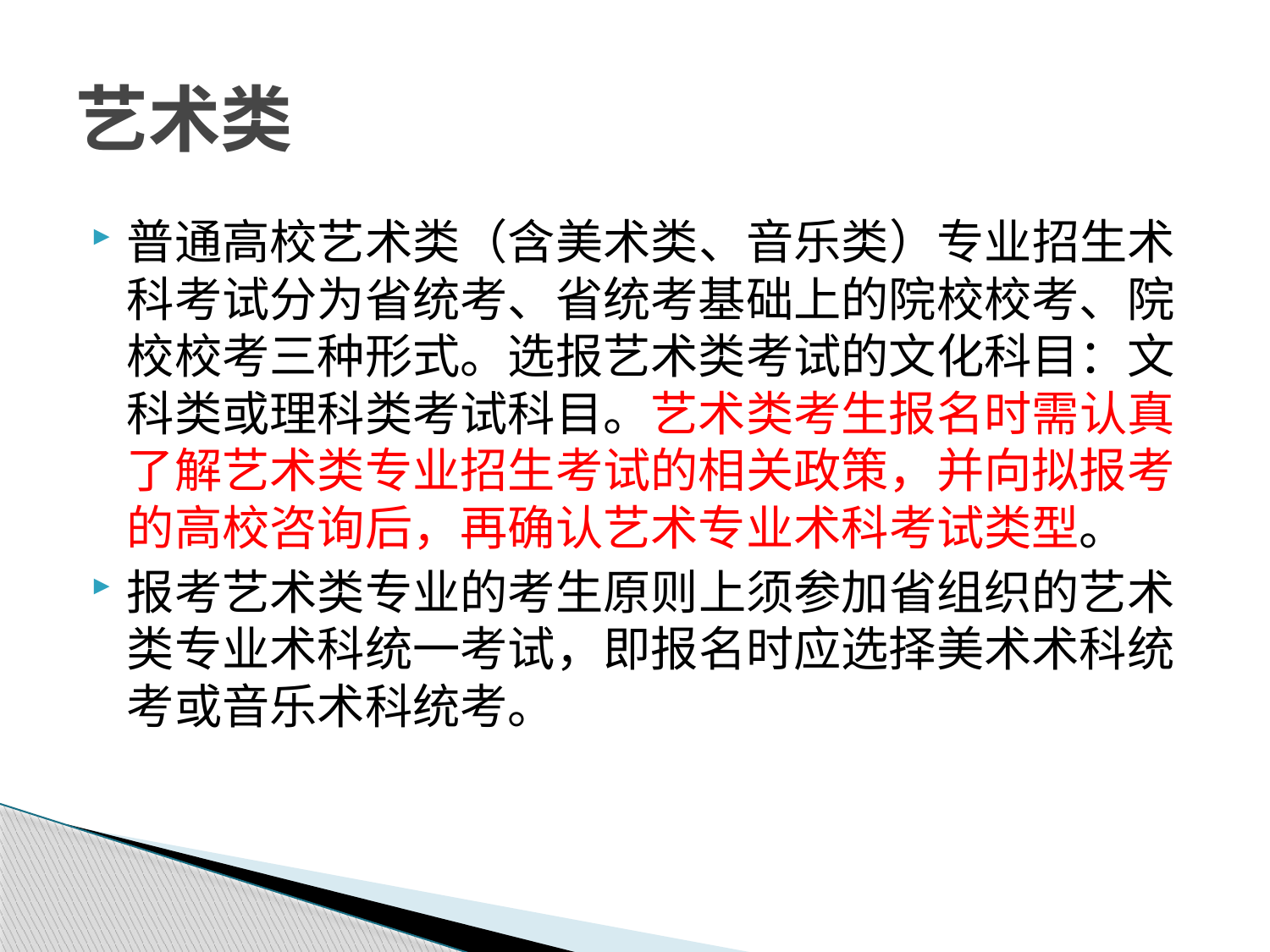

# 艺术类
普通高校艺术类（含美术类、音乐类）专业招生术科考试分为省统考、省统考基础上的院校校考、院校校考三种形式。选报艺术类考试的文化科目：文科类或理科类考试科目。艺术类考生报名时需认真了解艺术类专业招生考试的相关政策，并向拟报考的高校咨询后，再确认艺术专业术科考试类型。
报考艺术类专业的考生原则上须参加省组织的艺术类专业术科统一考试，即报名时应选择美术术科统考或音乐术科统考。